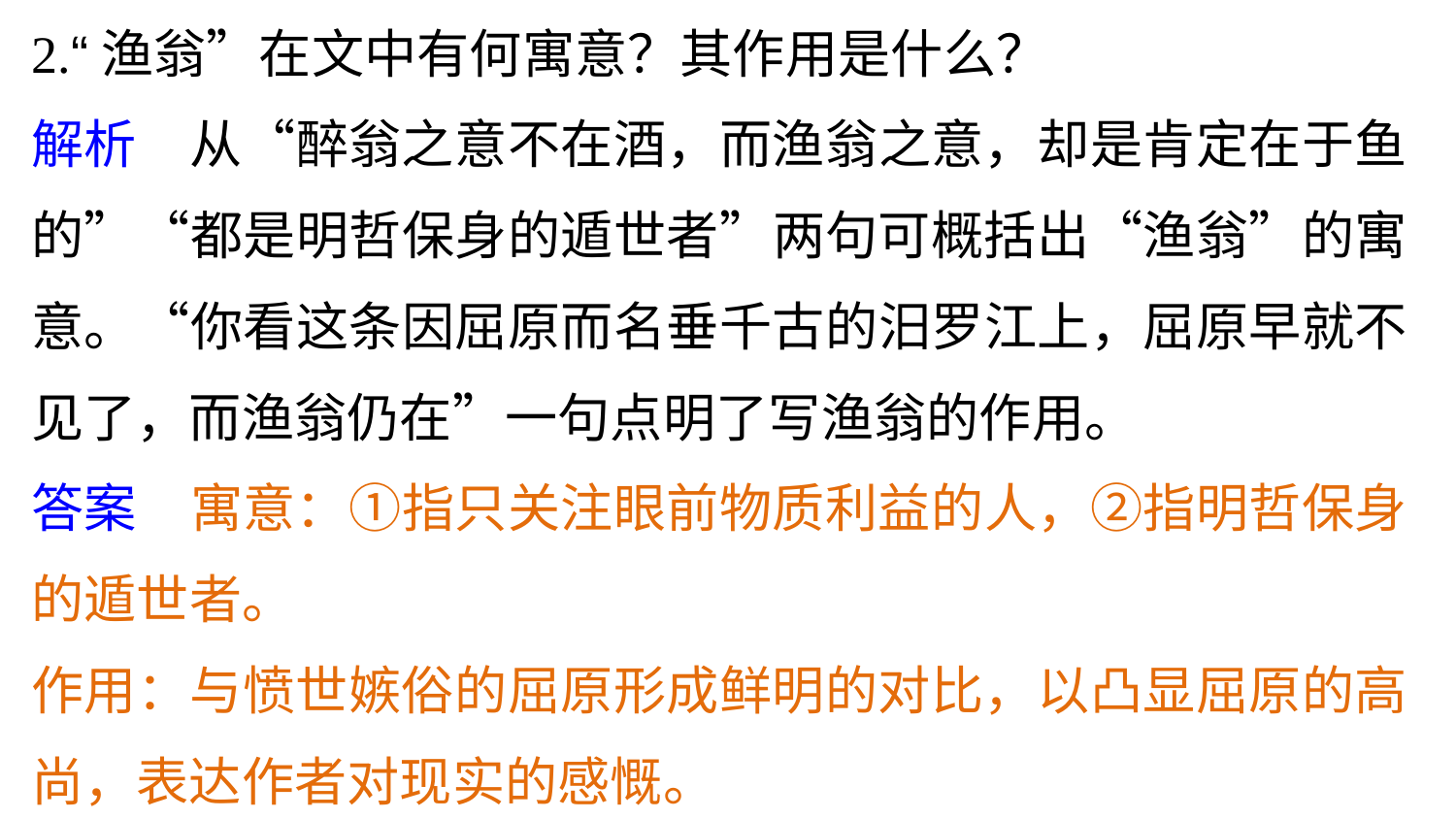

2.“渔翁”在文中有何寓意？其作用是什么？
解析　从“醉翁之意不在酒，而渔翁之意，却是肯定在于鱼的”“都是明哲保身的遁世者”两句可概括出“渔翁”的寓意。“你看这条因屈原而名垂千古的汨罗江上，屈原早就不见了，而渔翁仍在”一句点明了写渔翁的作用。
答案　寓意：①指只关注眼前物质利益的人，②指明哲保身的遁世者。
作用：与愤世嫉俗的屈原形成鲜明的对比，以凸显屈原的高尚，表达作者对现实的感慨。